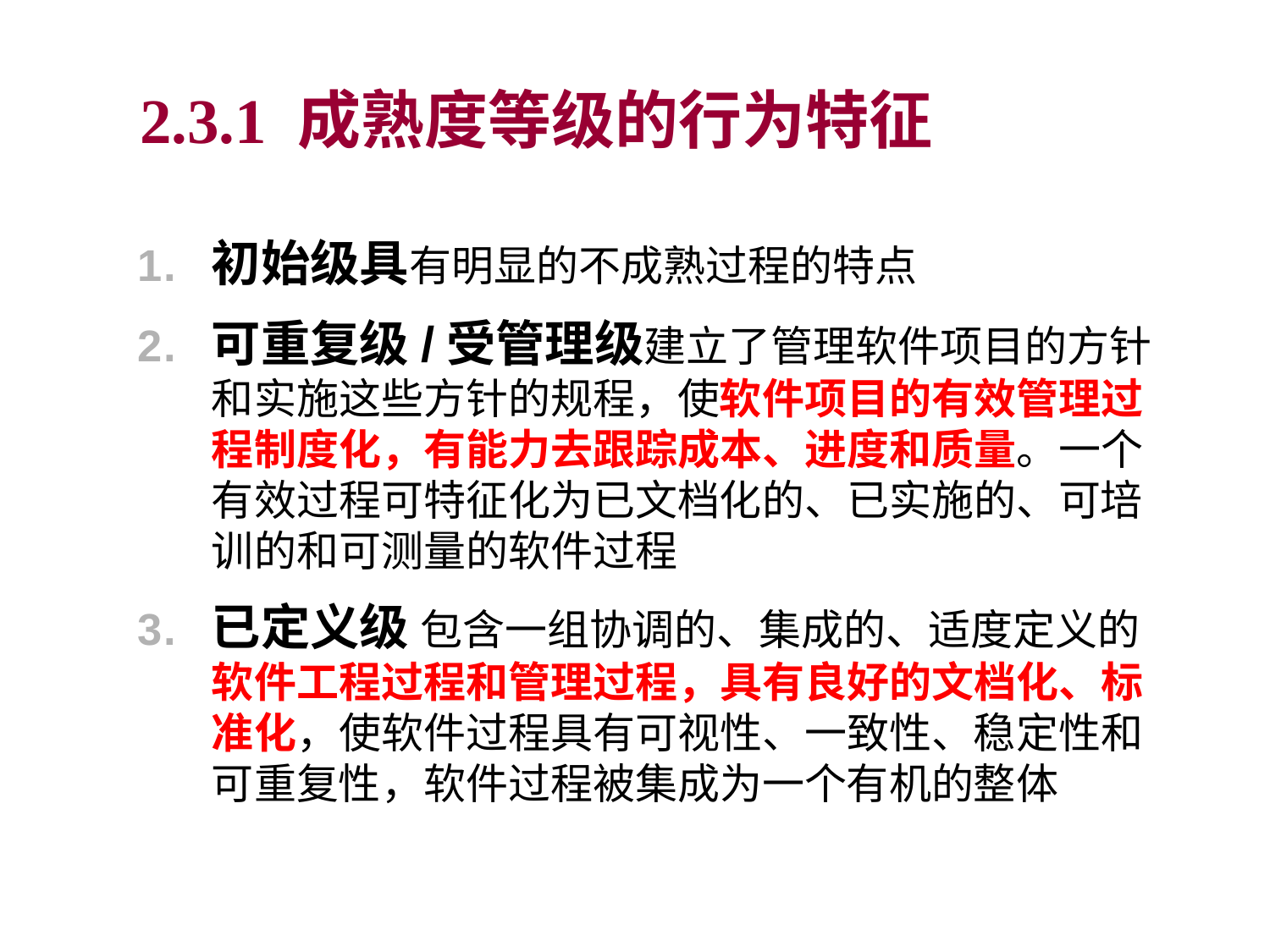

2.3.1 成熟度等级的行为特征
初始级具有明显的不成熟过程的特点
可重复级/受管理级建立了管理软件项目的方针和实施这些方针的规程，使软件项目的有效管理过程制度化，有能力去跟踪成本、进度和质量。一个有效过程可特征化为已文档化的、已实施的、可培训的和可测量的软件过程
已定义级 包含一组协调的、集成的、适度定义的软件工程过程和管理过程，具有良好的文档化、标准化，使软件过程具有可视性、一致性、稳定性和可重复性，软件过程被集成为一个有机的整体